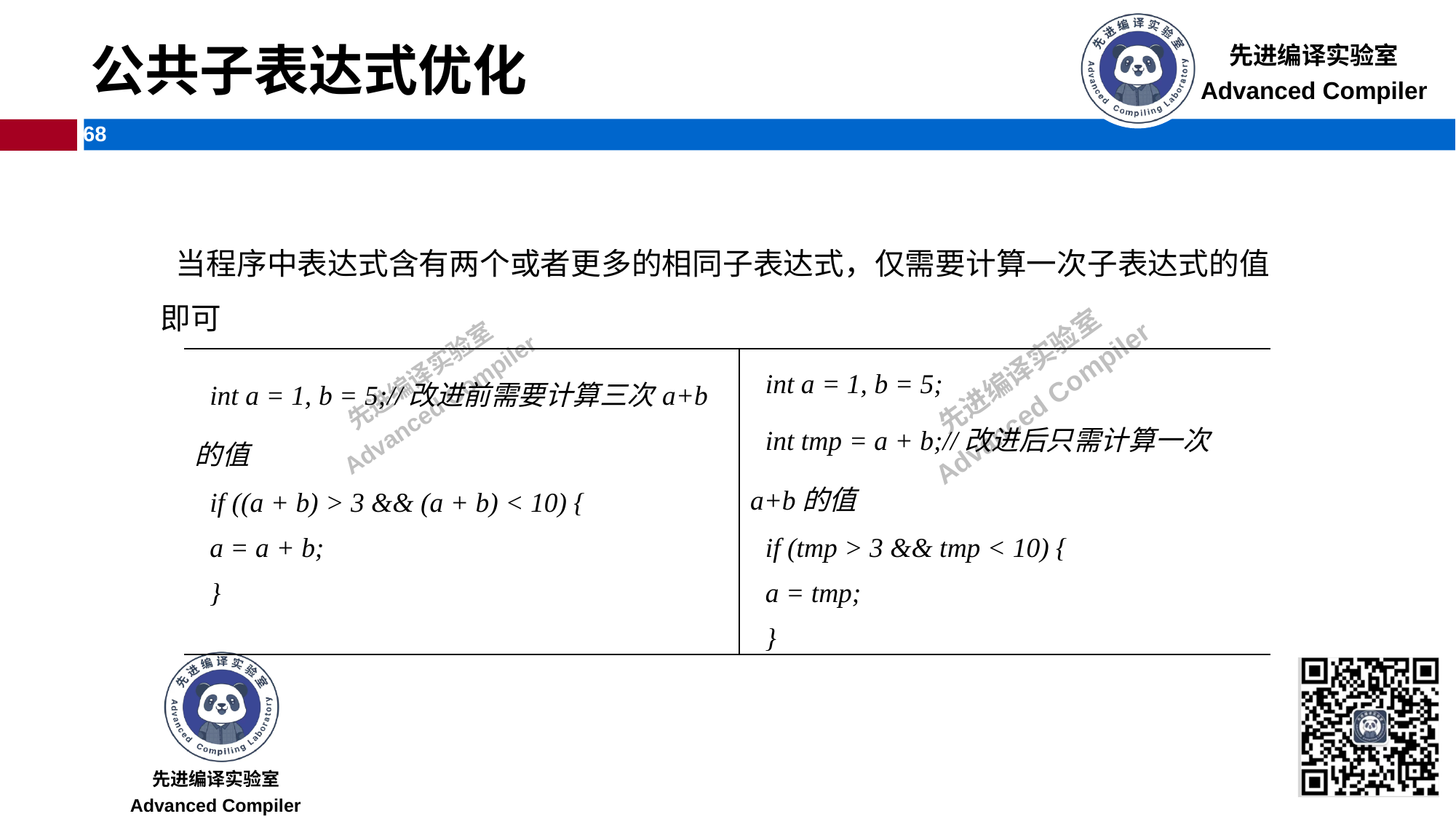

# 公共子表达式优化
当程序中表达式含有两个或者更多的相同子表达式，仅需要计算一次子表达式的值即可
| int a = 1, b = 5;//改进前需要计算三次a+b的值 if ((a + b) > 3 && (a + b) < 10) { a = a + b; } | int a = 1, b = 5; int tmp = a + b;//改进后只需计算一次a+b的值 if (tmp > 3 && tmp < 10) { a = tmp; } |
| --- | --- |